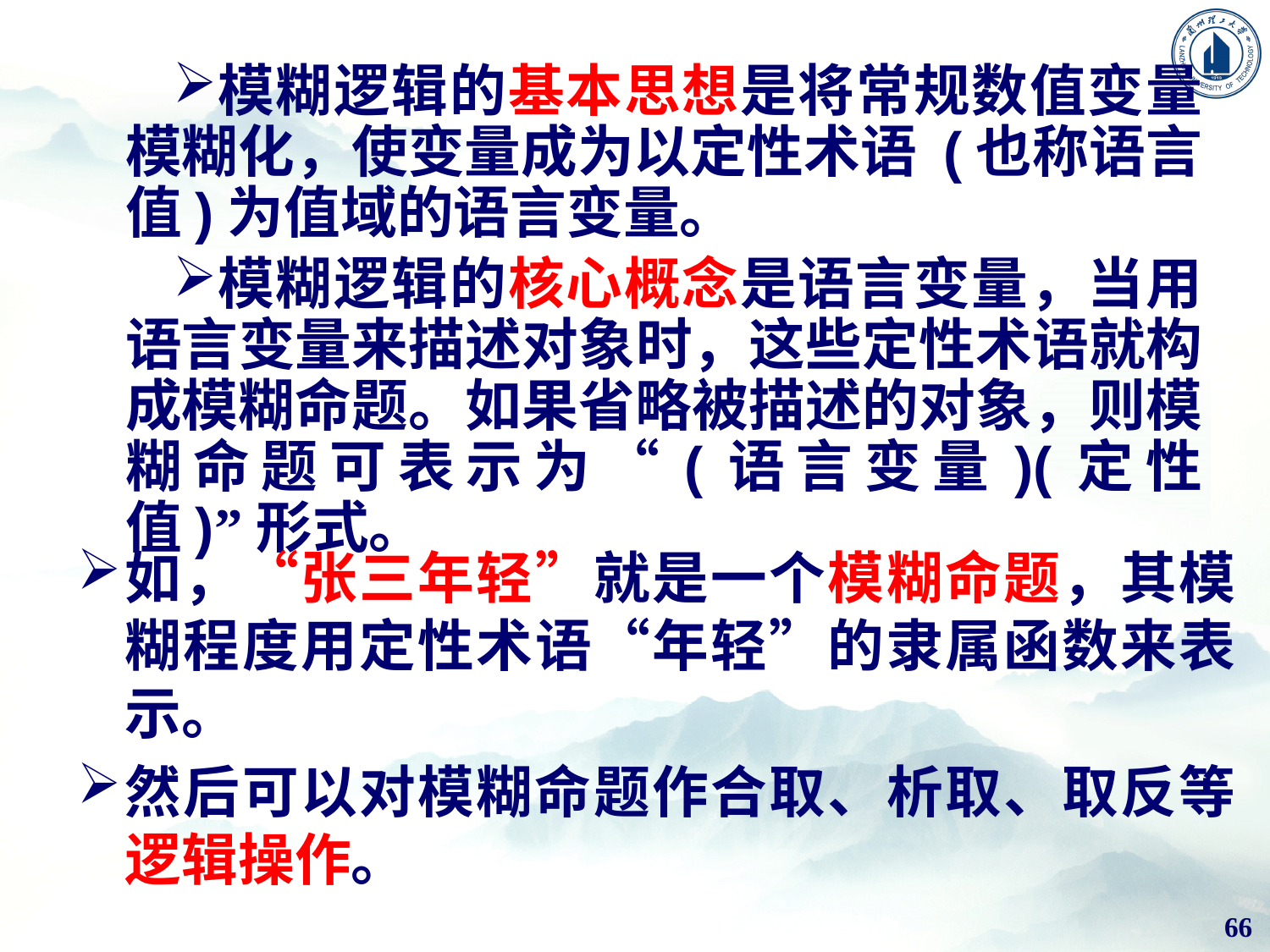

模糊逻辑的基本思想是将常规数值变量模糊化，使变量成为以定性术语 (也称语言值)为值域的语言变量。
模糊逻辑的核心概念是语言变量，当用语言变量来描述对象时，这些定性术语就构成模糊命题。如果省略被描述的对象，则模糊命题可表示为“(语言变量)(定性值)”形式。
如，“张三年轻”就是一个模糊命题，其模糊程度用定性术语“年轻”的隶属函数来表示。
然后可以对模糊命题作合取、析取、取反等逻辑操作。
66